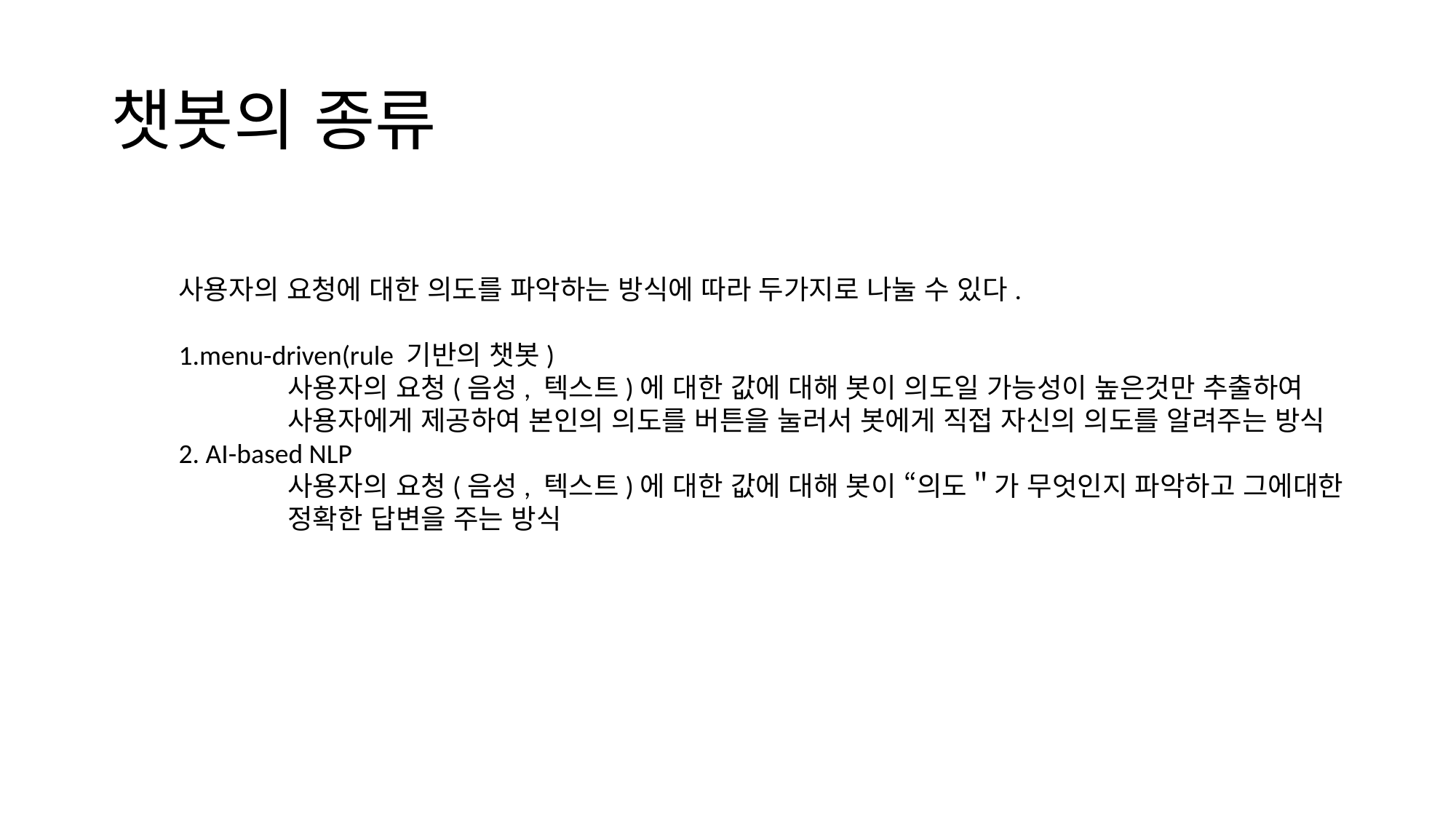

# 챗봇의 종류
사용자의 요청에 대한 의도를 파악하는 방식에 따라 두가지로 나눌 수 있다.

1.menu-driven(rule 기반의 챗봇)
	사용자의 요청(음성, 텍스트)에 대한 값에 대해 봇이 의도일 가능성이 높은것만 추출하여
	사용자에게 제공하여 본인의 의도를 버튼을 눌러서 봇에게 직접 자신의 의도를 알려주는 방식
2. AI-based NLP
	사용자의 요청(음성, 텍스트)에 대한 값에 대해 봇이 “의도＂가 무엇인지 파악하고 그에대한
	정확한 답변을 주는 방식